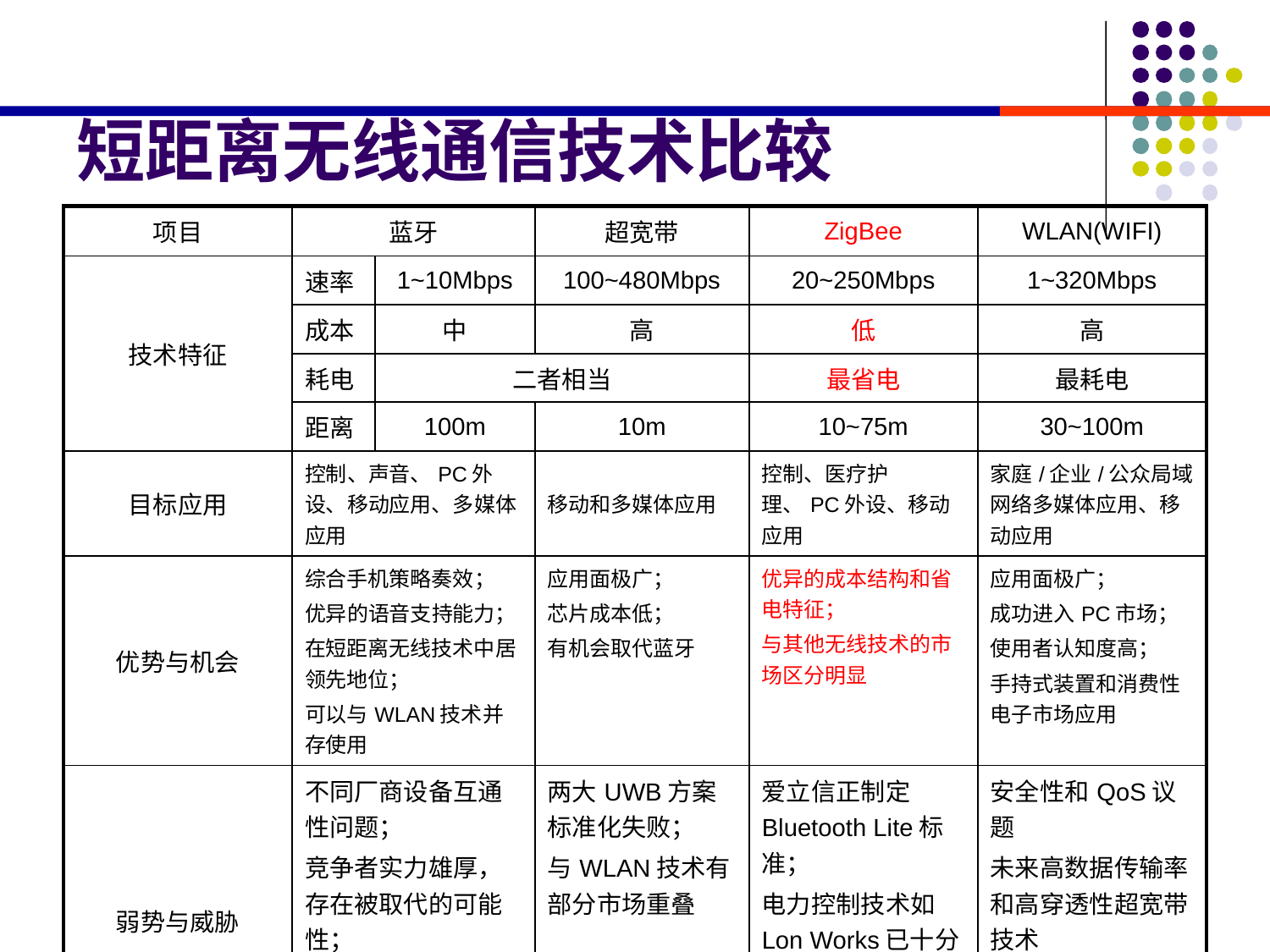

# 短距离无线通信技术比较
| 项目 | 蓝牙 |  | 超宽带 | ZigBee | WLAN(WIFI) |
| --- | --- | --- | --- | --- | --- |
| 技术特征 | 速率 | 1~10Mbps | 100~480Mbps | 20~250Mbps | 1~320Mbps |
|  | 成本 | 中 | 高 | 低 | 高 |
|  | 耗电 | 二者相当 |  | 最省电 | 最耗电 |
|  | 距离 | 100m | 10m | 10~75m | 30~100m |
| 目标应用 | 控制、声音、PC外设、移动应用、多媒体应用 |  | 移动和多媒体应用 | 控制、医疗护理、PC外设、移动应用 | 家庭/企业/公众局域网络多媒体应用、移动应用 |
| 优势与机会 | 综合手机策略奏效； 优异的语音支持能力； 在短距离无线技术中居领先地位； 可以与WLAN技术并存使用 |  | 应用面极广； 芯片成本低； 有机会取代蓝牙 | 优异的成本结构和省电特征； 与其他无线技术的市场区分明显 | 应用面极广； 成功进入PC市场； 使用者认知度高； 手持式装置和消费性电子市场应用 |
| 弱势与威胁 | 不同厂商设备互通性问题； 竞争者实力雄厚，存在被取代的可能性； 缺乏“无法被取代”技术特征和市场应用 |  | 两大UWB方案标准化失败； 与WLAN技术有部分市场重叠 | 爱立信正制定Bluetooth Lite标准； 电力控制技术如Lon Works已十分成熟 | 安全性和QoS议题 未来高数据传输率和高穿透性超宽带技术 |